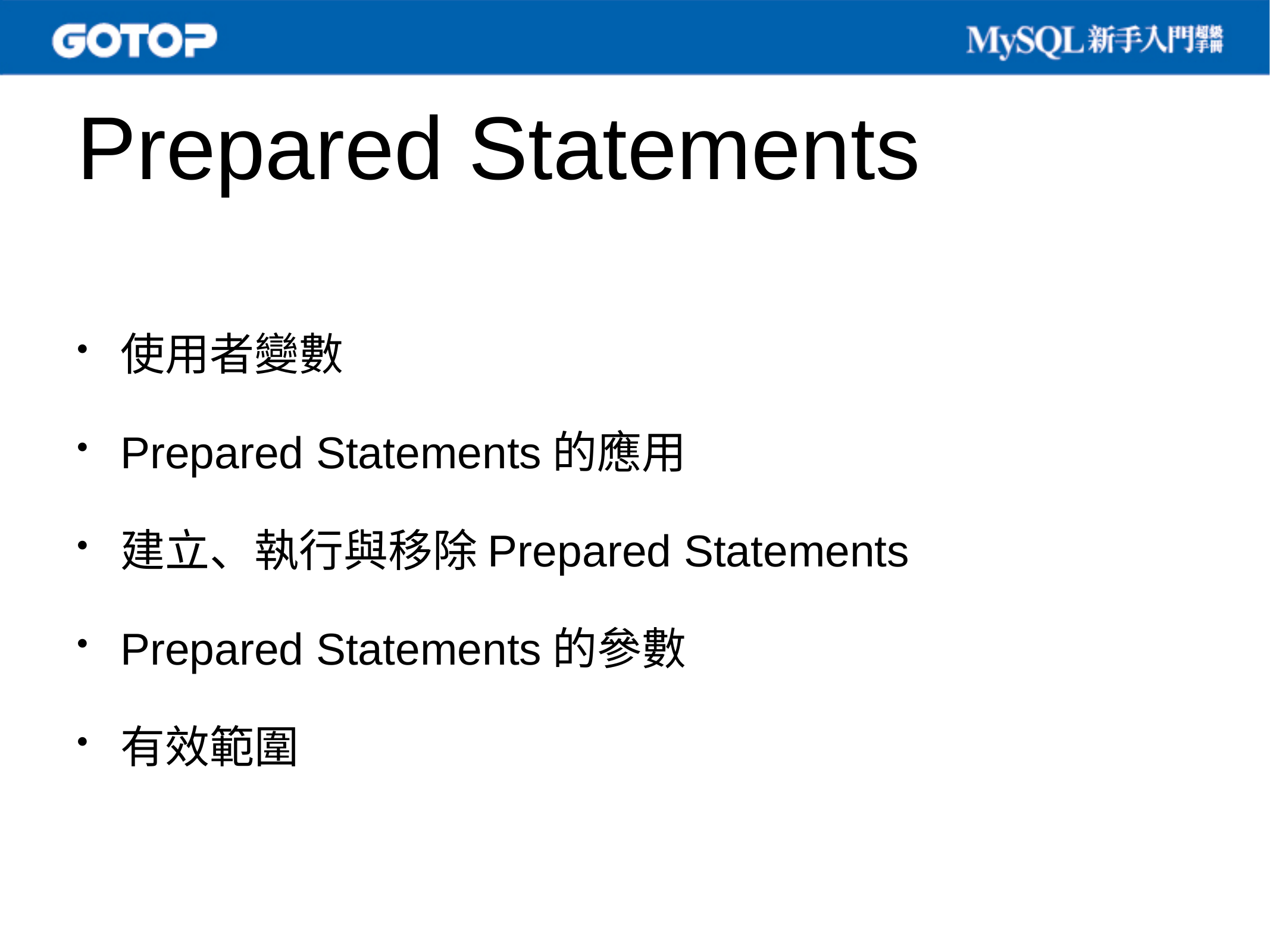

# Prepared Statements
使用者變數
Prepared Statements的應用
建立、執行與移除Prepared Statements
Prepared Statements的參數
有效範圍